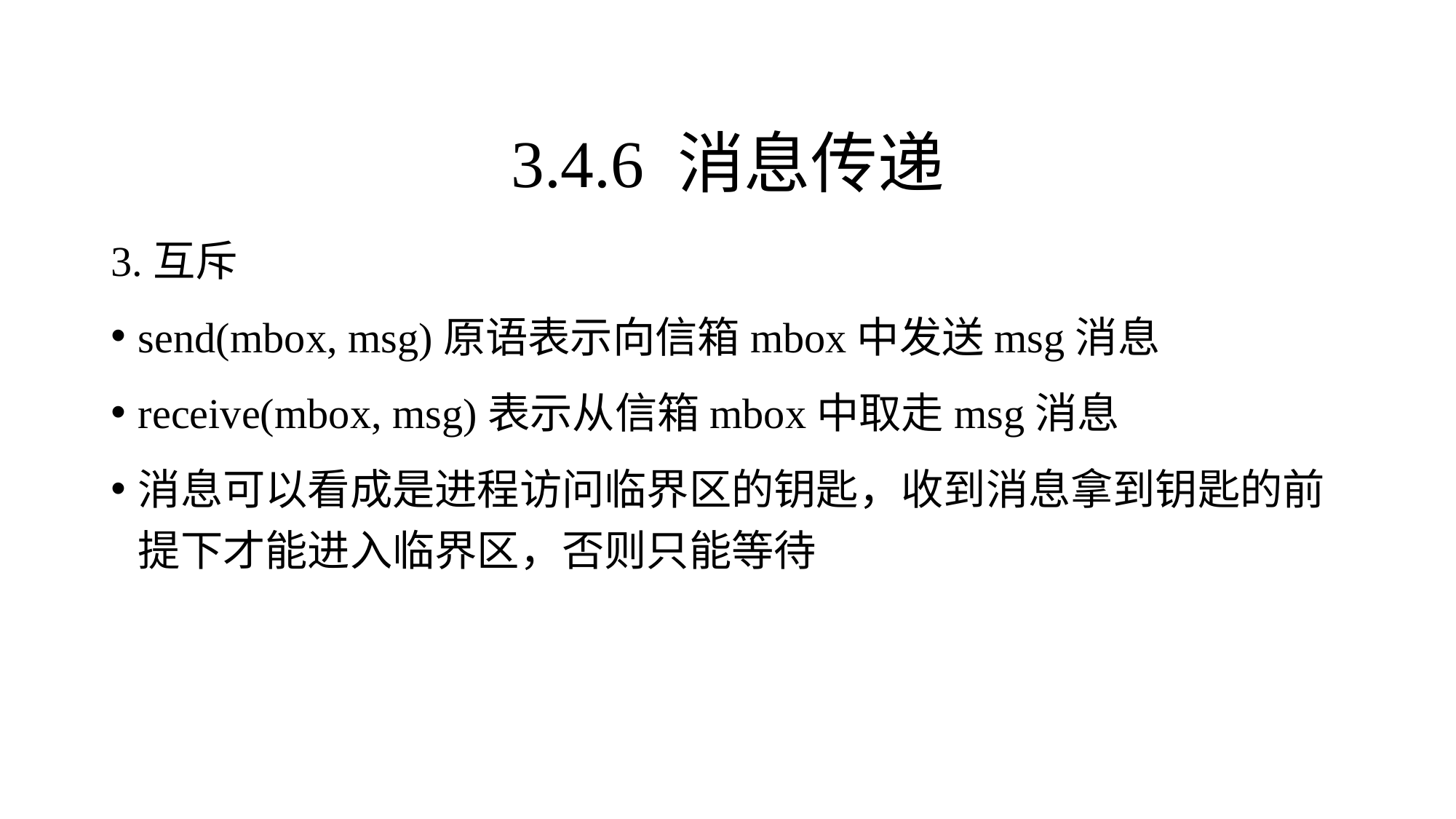

3.互斥
send(mbox, msg)原语表示向信箱mbox中发送msg消息
receive(mbox, msg)表示从信箱mbox中取走msg消息
消息可以看成是进程访问临界区的钥匙，收到消息拿到钥匙的前提下才能进入临界区，否则只能等待
3.4.6 消息传递
33